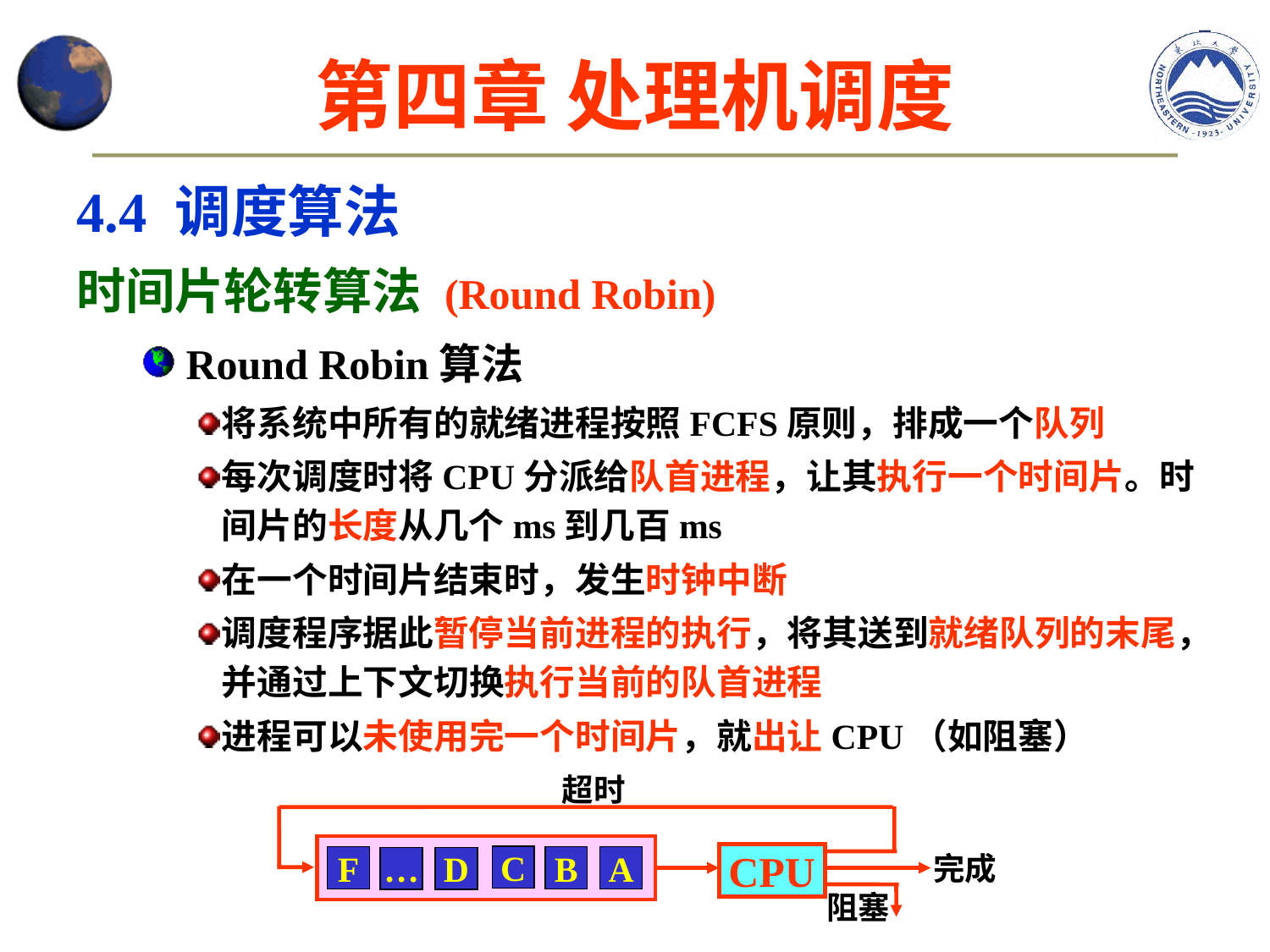

# 第四章 处理机调度
4.4 调度算法
时间片轮转算法 (Round Robin)
 Round Robin算法
将系统中所有的就绪进程按照FCFS原则，排成一个队列
每次调度时将CPU分派给队首进程，让其执行一个时间片。时间片的长度从几个ms到几百ms
在一个时间片结束时，发生时钟中断
调度程序据此暂停当前进程的执行，将其送到就绪队列的末尾，并通过上下文切换执行当前的队首进程
进程可以未使用完一个时间片，就出让CPU（如阻塞）
超时

完成
CPU
C
F
B
A
…
D

阻塞